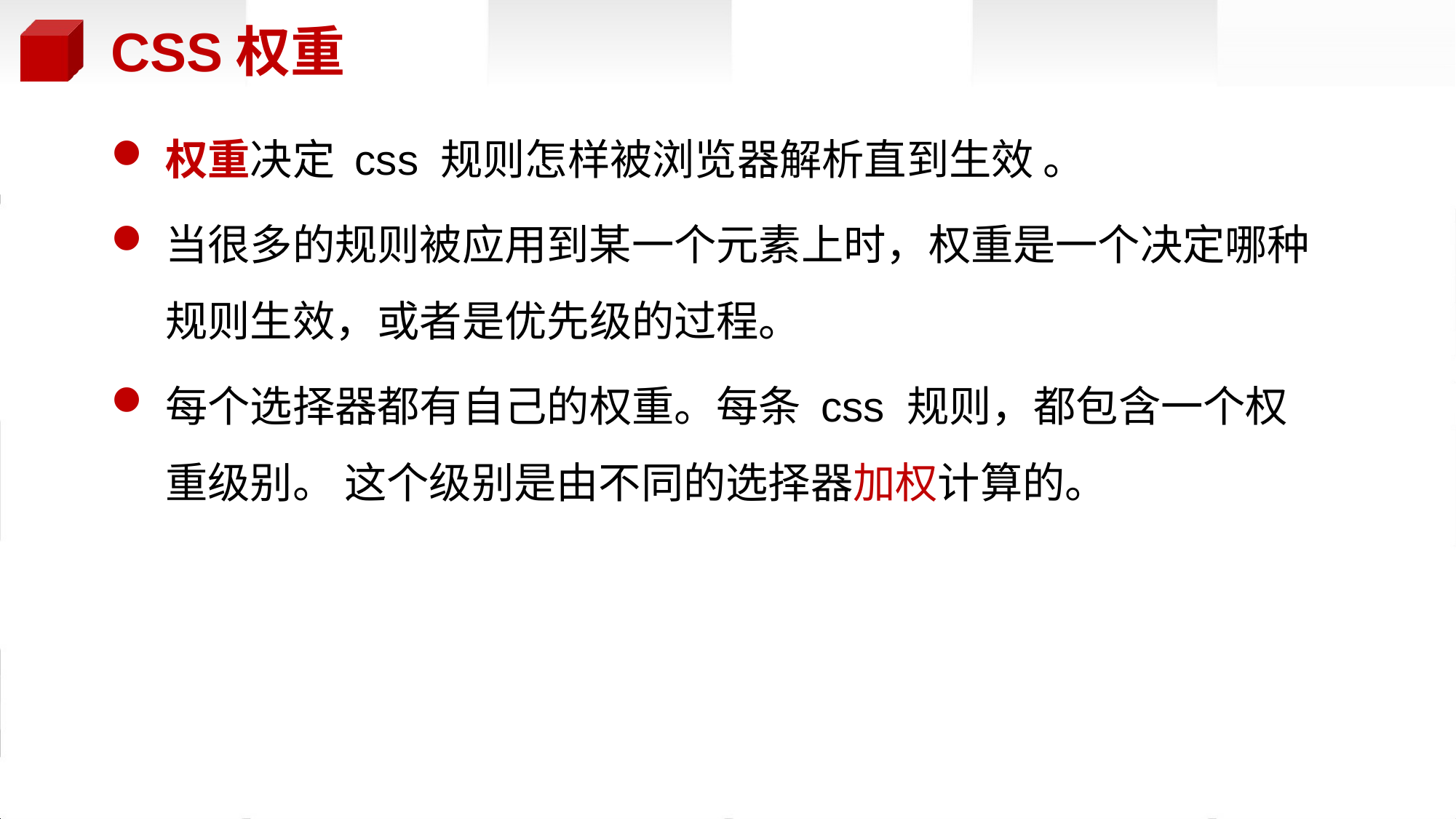

# CSS权重
权重决定 css 规则怎样被浏览器解析直到生效 。
当很多的规则被应用到某一个元素上时，权重是一个决定哪种规则生效，或者是优先级的过程。
每个选择器都有自己的权重。每条 css 规则，都包含一个权重级别。 这个级别是由不同的选择器加权计算的。